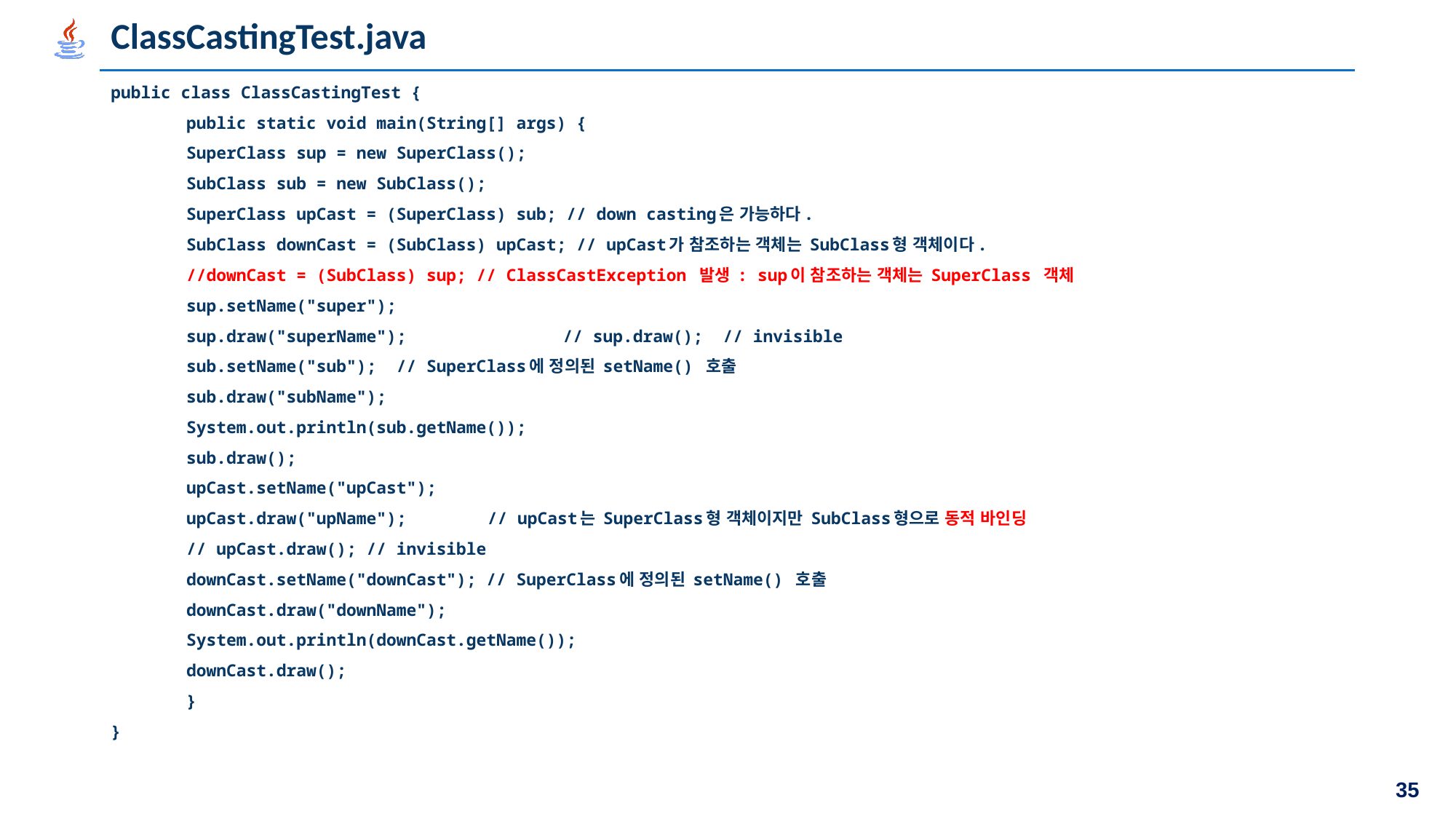

# ClassCastingTest.java
public class ClassCastingTest {
	public static void main(String[] args) {
		SuperClass sup = new SuperClass();
		SubClass sub = new SubClass();
		SuperClass upCast = (SuperClass) sub; // down casting은 가능하다.
		SubClass downCast = (SubClass) upCast; // upCast가 참조하는 객체는 SubClass형 객체이다.
		//downCast = (SubClass) sup; // ClassCastException 발생 : sup이 참조하는 객체는 SuperClass 객체
		sup.setName("super");
		sup.draw("superName"); 		// sup.draw();  // invisible
		sub.setName("sub");  // SuperClass에 정의된 setName() 호출
		sub.draw("subName");
		System.out.println(sub.getName());
		sub.draw();
		upCast.setName("upCast");
		upCast.draw("upName"); 	// upCast는 SuperClass형 객체이지만 SubClass형으로 동적 바인딩
		// upCast.draw(); // invisible
		downCast.setName("downCast"); // SuperClass에 정의된 setName() 호출
		downCast.draw("downName");
		System.out.println(downCast.getName());
		downCast.draw();
	}
}
35